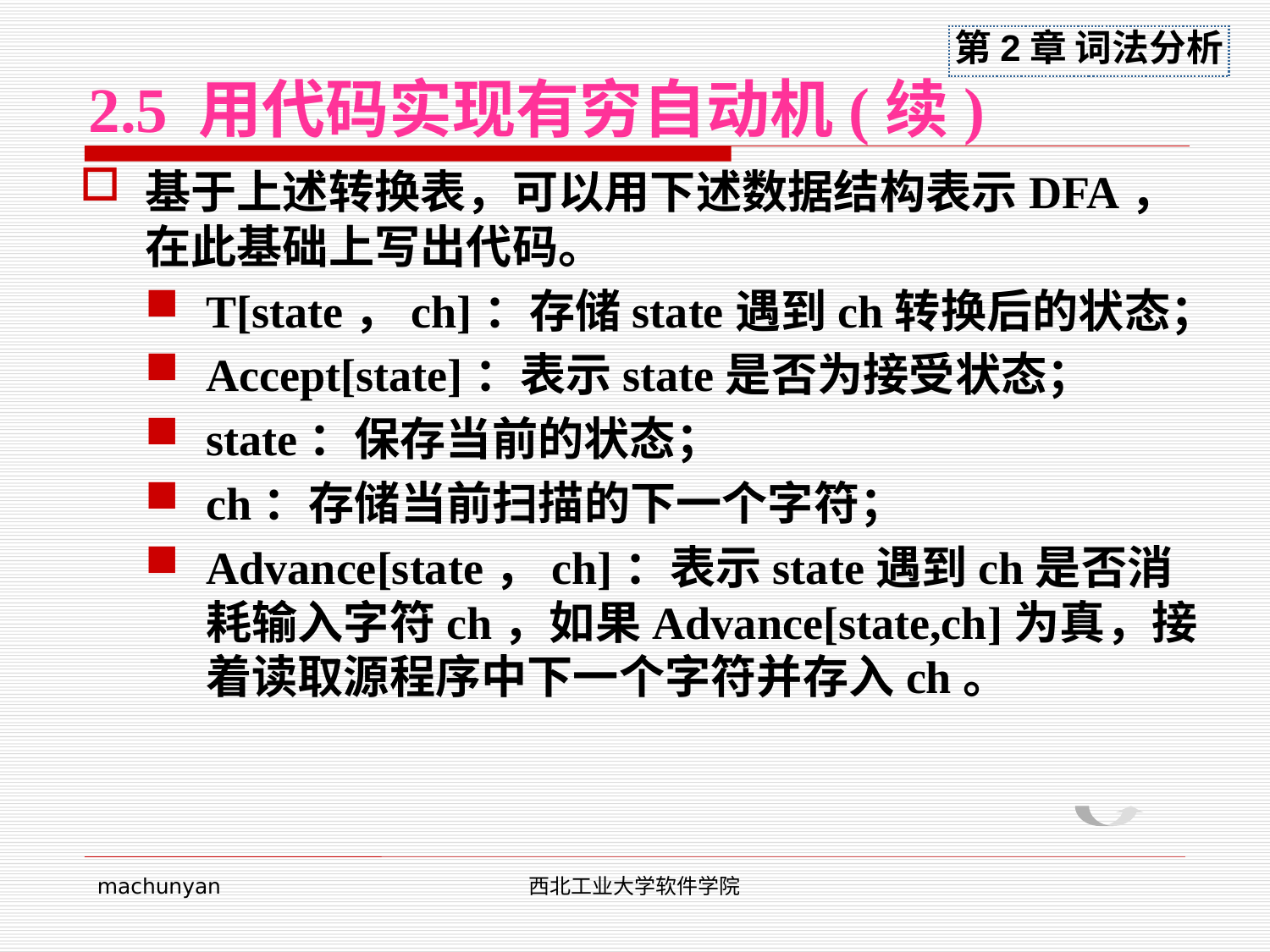

# 2.5 用代码实现有穷自动机(续)
基于上述转换表，可以用下述数据结构表示DFA，在此基础上写出代码。
T[state，ch]：存储state遇到ch转换后的状态；
Accept[state]：表示state是否为接受状态；
state：保存当前的状态；
ch：存储当前扫描的下一个字符；
Advance[state，ch]：表示state遇到ch是否消耗输入字符ch，如果Advance[state,ch]为真，接着读取源程序中下一个字符并存入ch。

machunyan

西北工业大学软件学院
125